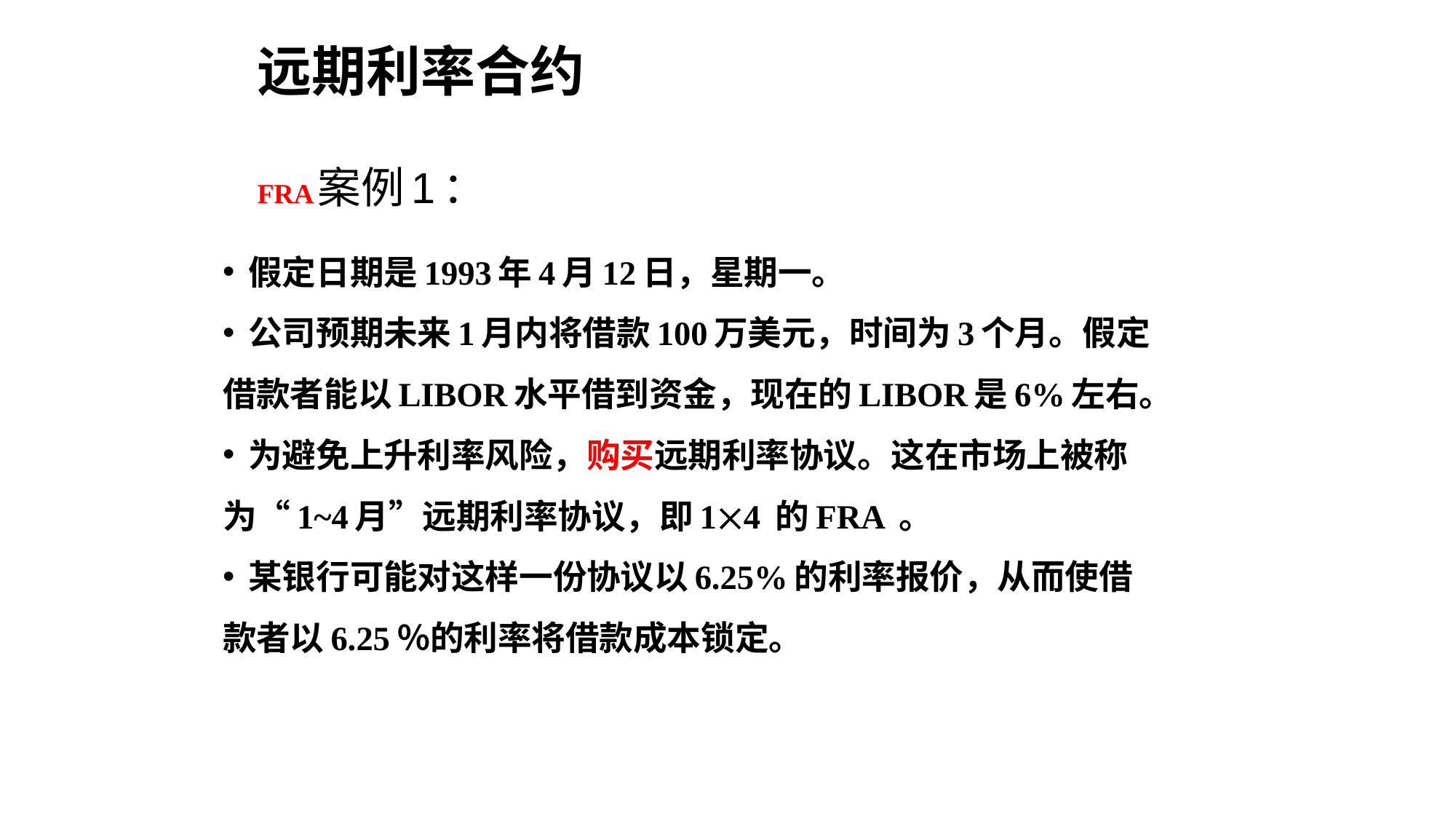

远期利率合约
# FRA案例1：
假定日期是1993年4月12日，星期一。
公司预期未来1月内将借款100万美元，时间为3个月。假定
借款者能以LIBOR水平借到资金，现在的LIBOR是6%左右。
为避免上升利率风险，购买远期利率协议。这在市场上被称
为“1~4月”远期利率协议，即1×4 的FRA 。
某银行可能对这样一份协议以6.25%的利率报价，从而使借
款者以6.25％的利率将借款成本锁定。